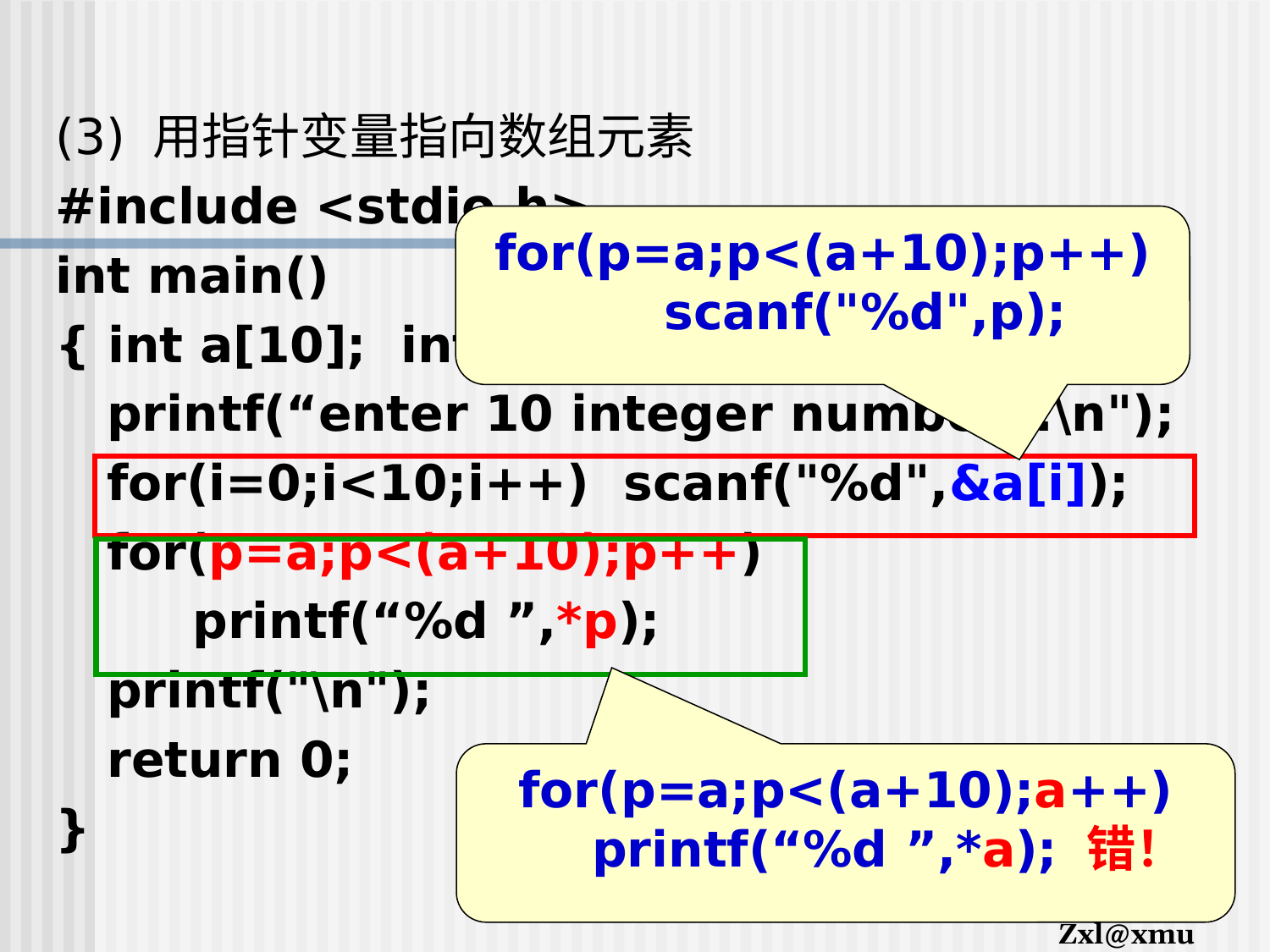

(3) 用指针变量指向数组元素
#include <stdio.h>
int main()
{ int a[10];  int *p,i;
   printf(“enter 10 integer numbers:\n");
   for(i=0;i<10;i++)  scanf("%d",&a[i]);
   for(p=a;p<(a+10);p++)
        printf(“%d ”,*p);
   printf("\n");
   return 0;
}
for(p=a;p<(a+10);p++)
     scanf("%d",p);

for(p=a;p<(a+10);a++)
     printf(“%d ”,*a); 错！